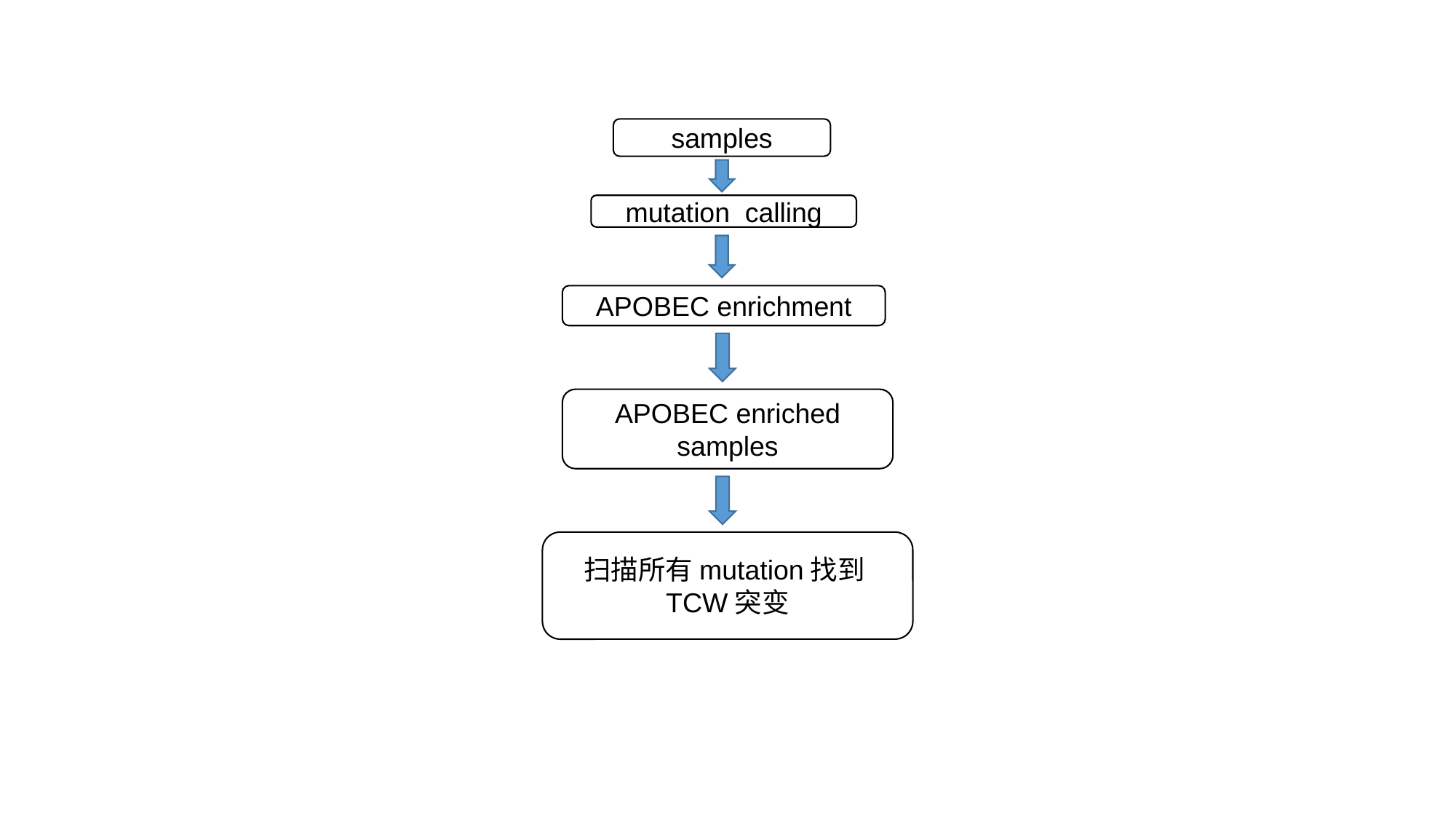

samples

mutation  calling

APOBEC enrichment

APOBEC enriched samples

扫描所有mutation找到TCW突变